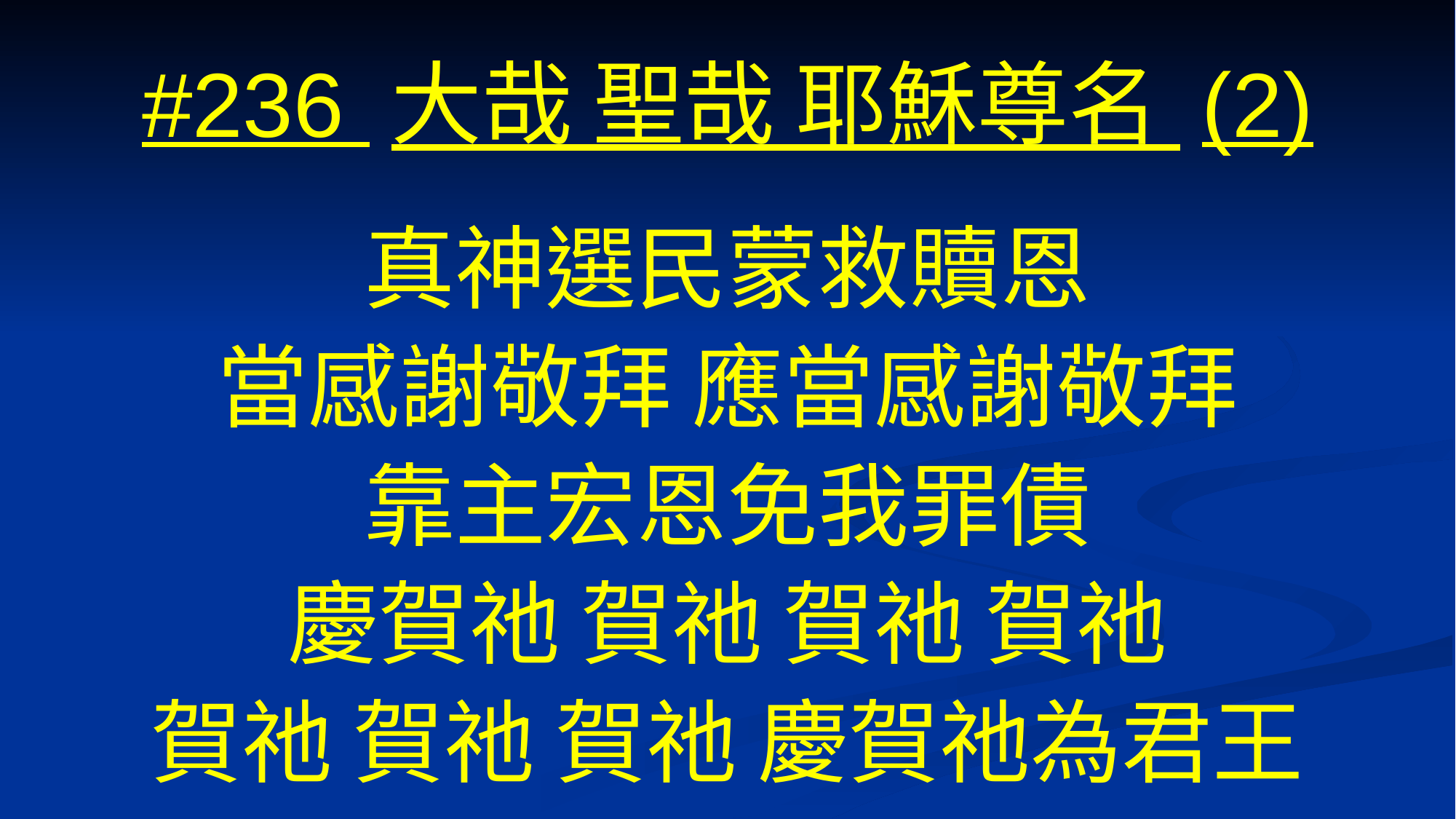

# #236 大哉 聖哉 耶穌尊名 (2)
真神選民蒙救贖恩
當感謝敬拜 應當感謝敬拜
靠主宏恩免我罪債
慶賀祂 賀祂 賀祂 賀祂
賀祂 賀祂 賀祂 慶賀祂為君王